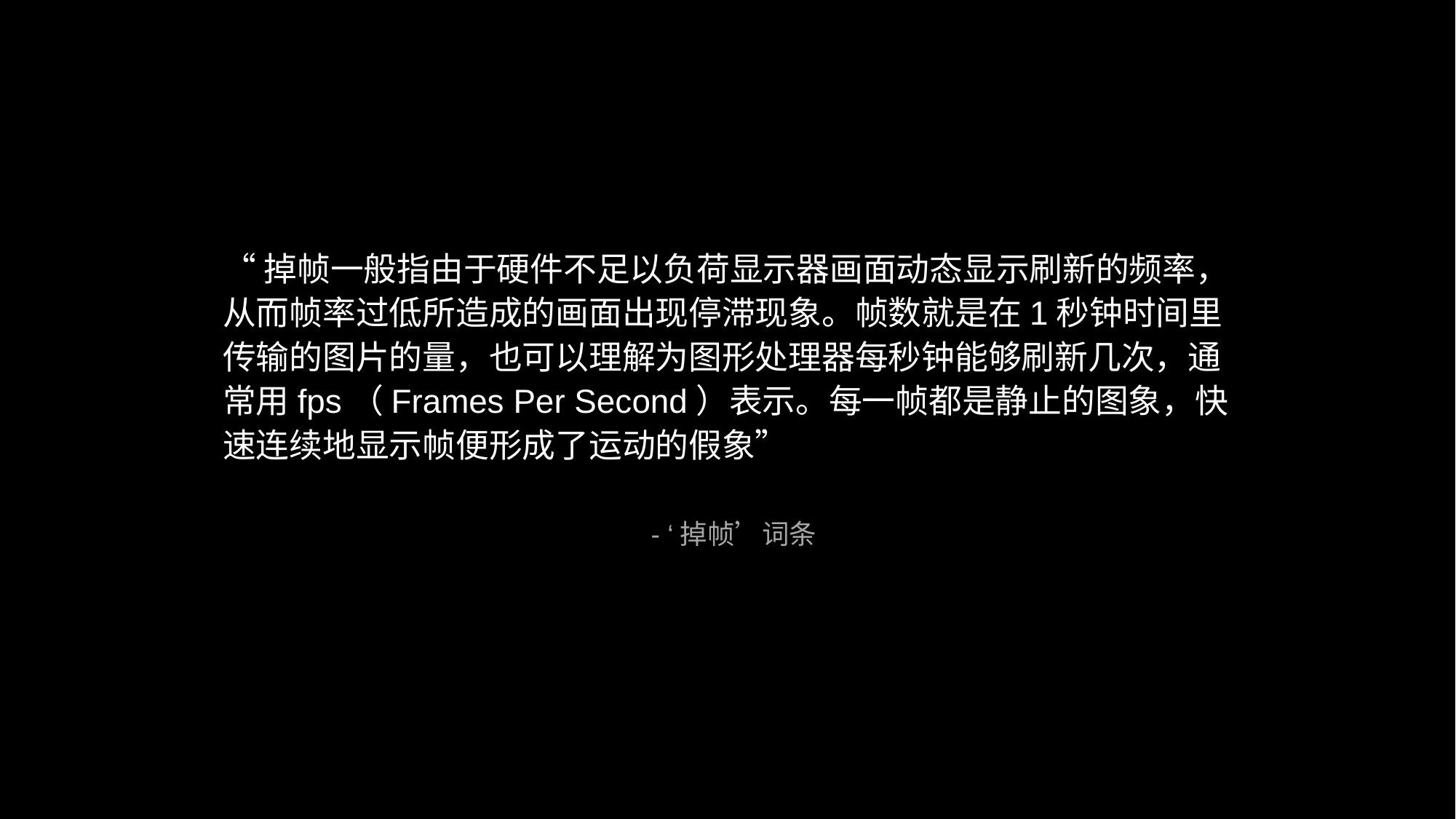

# “掉帧一般指由于硬件不足以负荷显示器画面动态显示刷新的频率，从而帧率过低所造成的画面出现停滞现象。帧数就是在1秒钟时间里传输的图片的量，也可以理解为图形处理器每秒钟能够刷新几次，通常用fps（Frames Per Second）表示。每一帧都是静止的图象，快速连续地显示帧便形成了运动的假象”
- ‘掉帧’词条